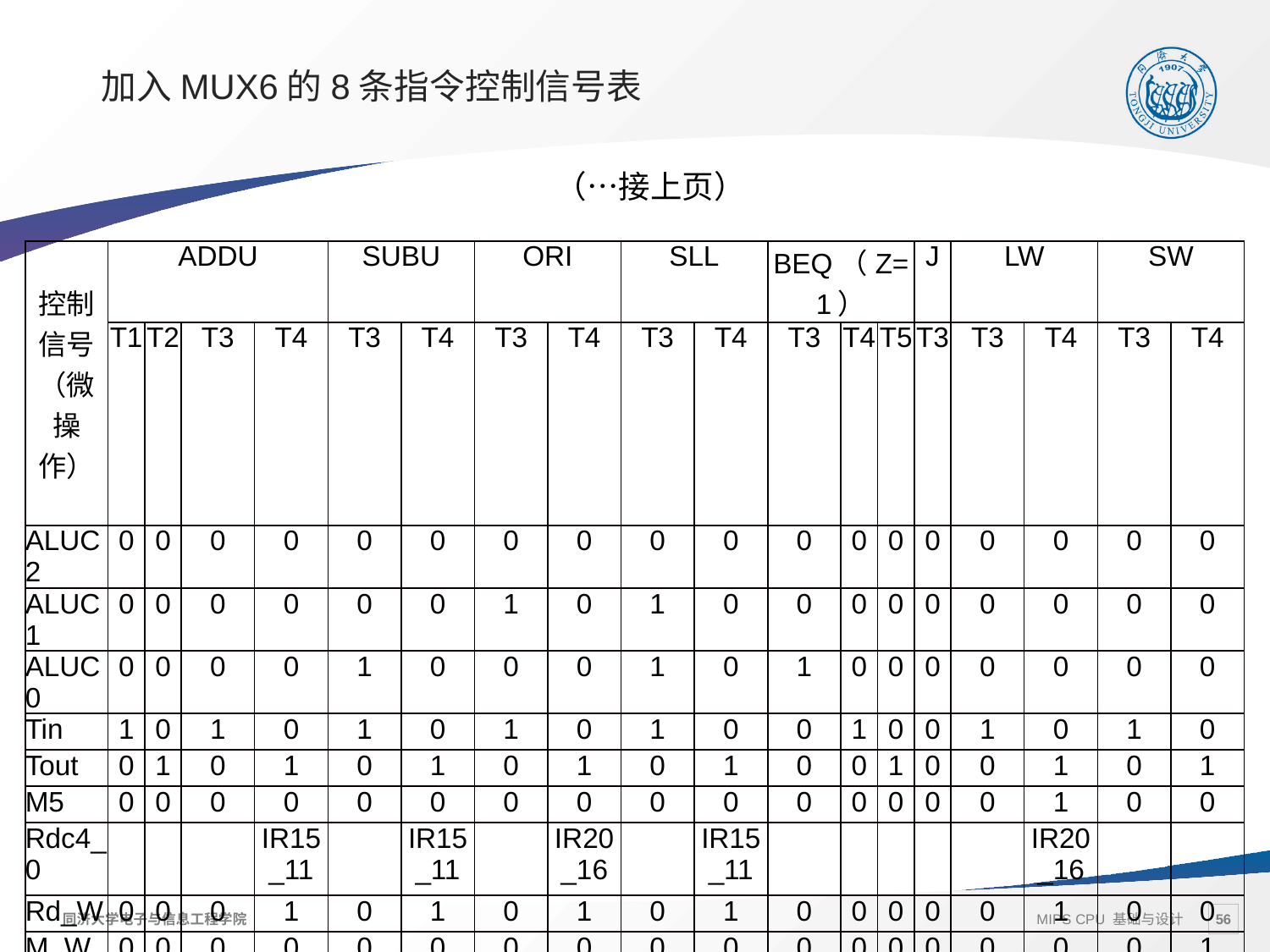

# 加入MUX6的8条指令控制信号表
（…接上页）
| 控制信号（微操作） | ADDU |  |  |  | SUBU |  | ORI |  | SLL |  | BEQ（Z=1） |  |  | J | LW |  | SW |  |
| --- | --- | --- | --- | --- | --- | --- | --- | --- | --- | --- | --- | --- | --- | --- | --- | --- | --- | --- |
|  | T1 | T2 | T3 | T4 | T3 | T4 | T3 | T4 | T3 | T4 | T3 | T4 | T5 | T3 | T3 | T4 | T3 | T4 |
| ALUC2 | 0 | 0 | 0 | 0 | 0 | 0 | 0 | 0 | 0 | 0 | 0 | 0 | 0 | 0 | 0 | 0 | 0 | 0 |
| ALUC1 | 0 | 0 | 0 | 0 | 0 | 0 | 1 | 0 | 1 | 0 | 0 | 0 | 0 | 0 | 0 | 0 | 0 | 0 |
| ALUC0 | 0 | 0 | 0 | 0 | 1 | 0 | 0 | 0 | 1 | 0 | 1 | 0 | 0 | 0 | 0 | 0 | 0 | 0 |
| Tin | 1 | 0 | 1 | 0 | 1 | 0 | 1 | 0 | 1 | 0 | 0 | 1 | 0 | 0 | 1 | 0 | 1 | 0 |
| Tout | 0 | 1 | 0 | 1 | 0 | 1 | 0 | 1 | 0 | 1 | 0 | 0 | 1 | 0 | 0 | 1 | 0 | 1 |
| M5 | 0 | 0 | 0 | 0 | 0 | 0 | 0 | 0 | 0 | 0 | 0 | 0 | 0 | 0 | 0 | 1 | 0 | 0 |
| Rdc4\_0 |  |  |  | IR15\_11 |  | IR15\_11 |  | IR20\_16 |  | IR15\_11 |  |  |  |  |  | IR20\_16 |  |  |
| Rd\_W | 0 | 0 | 0 | 1 | 0 | 1 | 0 | 1 | 0 | 1 | 0 | 0 | 0 | 0 | 0 | 1 | 0 | 0 |
| M\_W | 0 | 0 | 0 | 0 | 0 | 0 | 0 | 0 | 0 | 0 | 0 | 0 | 0 | 0 | 0 | 0 | 0 | 1 |
| M1 | 0 | 1 | 0 | 0 | 0 | 0 | 0 | 0 | 0 | 0 | 0 | 0 | 1 | 0 | 0 | 0 | 0 | 0 |
| S | 0 | 0 | 0 | 0 | 0 | 0 | 0 | 0 | 0 | 0 | 0 | 0 | 0 | 0 | 1 | 0 | 1 | 0 |
| M6 | 0 | 0 | 0 | 0 | 0 | 0 | 0 | 1 | 0 | 0 | 0 | 0 | 0 | 0 | 0 | 1 | 0 | 0 |